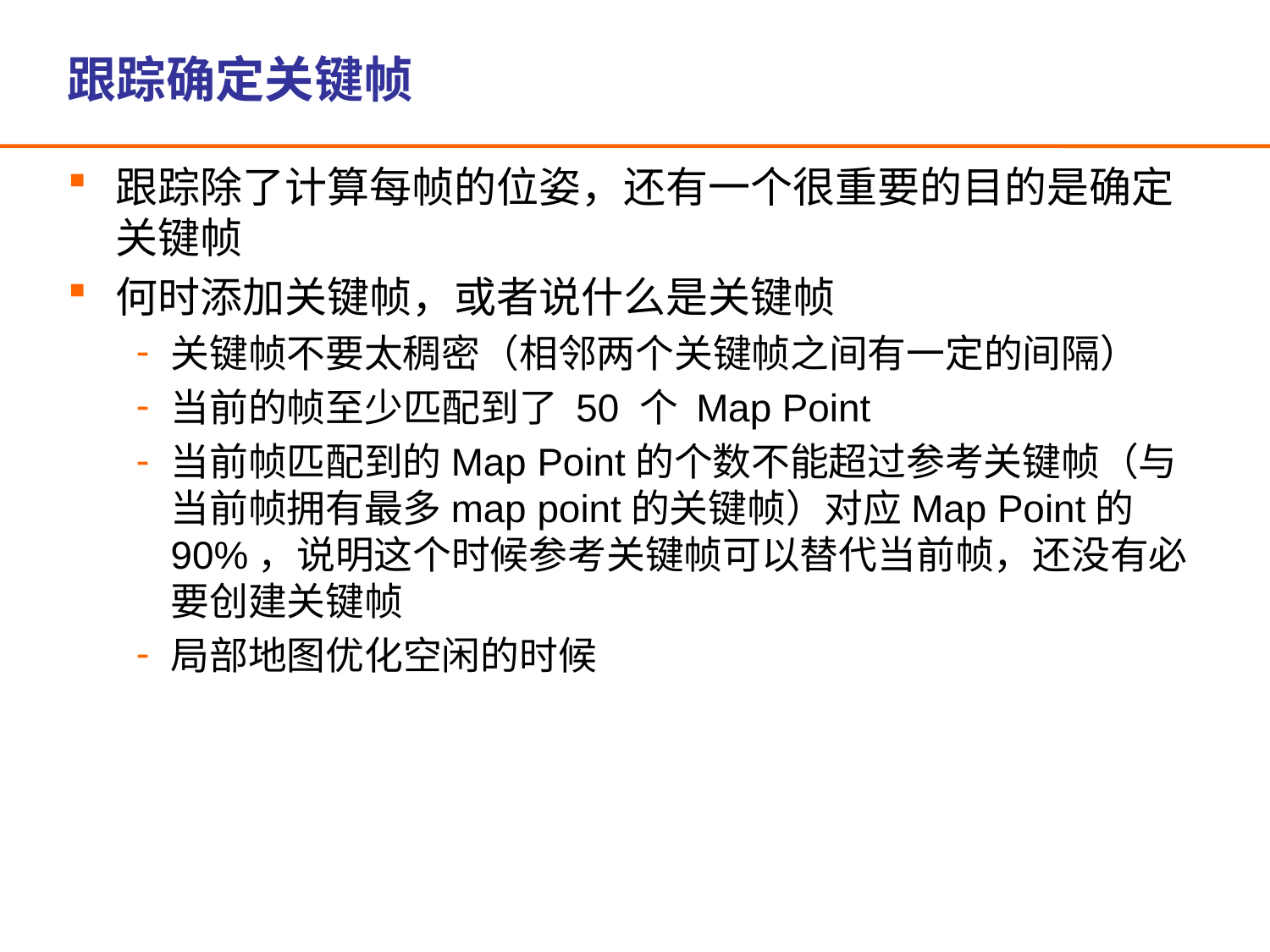

# 跟踪确定关键帧
跟踪除了计算每帧的位姿，还有一个很重要的目的是确定关键帧
何时添加关键帧，或者说什么是关键帧
关键帧不要太稠密（相邻两个关键帧之间有一定的间隔）
当前的帧至少匹配到了 50 个 Map Point
当前帧匹配到的Map Point的个数不能超过参考关键帧（与当前帧拥有最多map point的关键帧）对应Map Point的90%，说明这个时候参考关键帧可以替代当前帧，还没有必要创建关键帧
局部地图优化空闲的时候